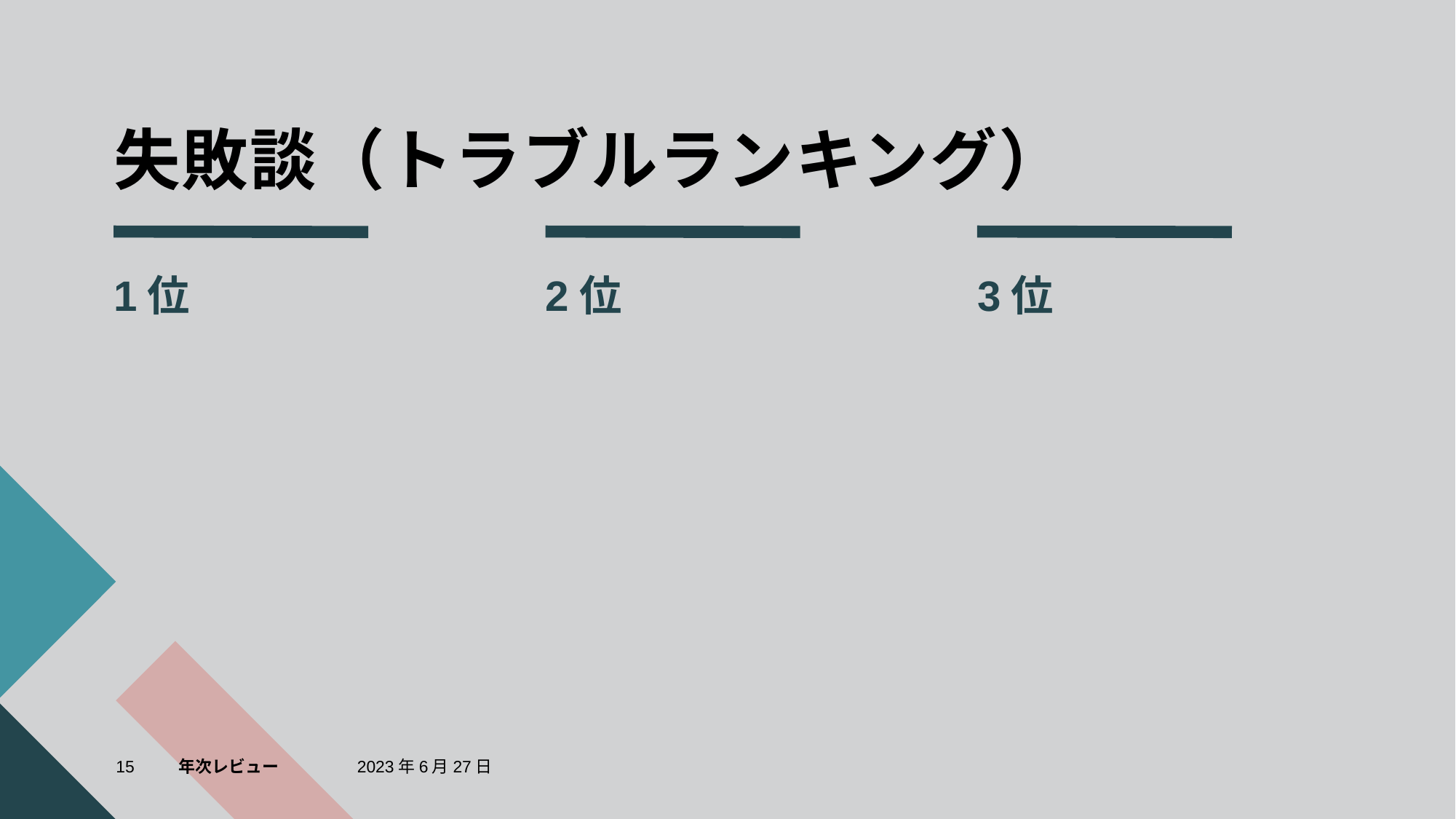

# 失敗談（トラブルランキング）
1位
2位
3位

15
年次レビュー
2023年6月27日